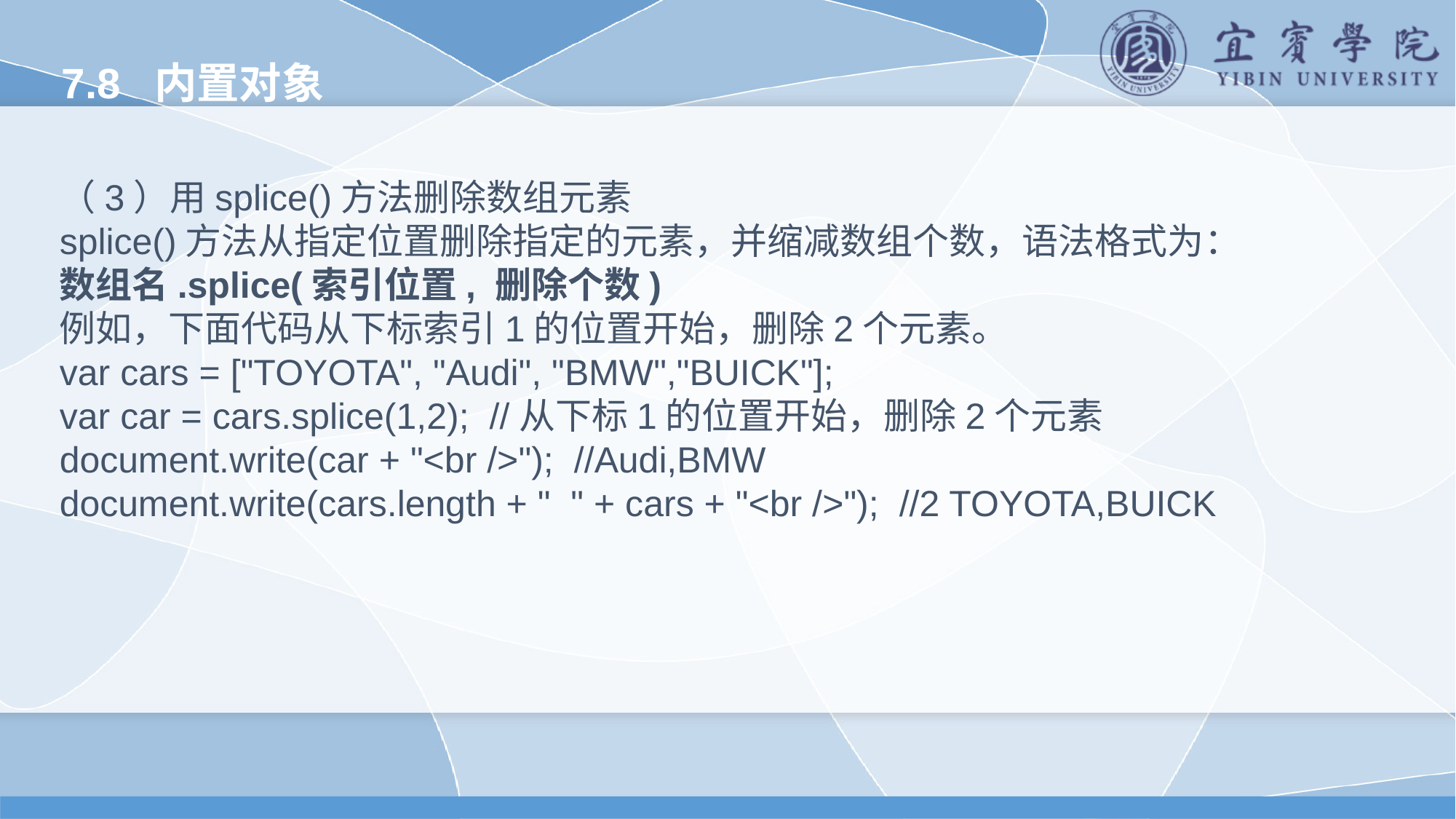

7.8  内置对象
（3）用splice()方法删除数组元素
splice()方法从指定位置删除指定的元素，并缩减数组个数，语法格式为：
数组名.splice(索引位置, 删除个数)
例如，下面代码从下标索引1的位置开始，删除2个元素。
var cars = ["TOYOTA", "Audi", "BMW","BUICK"];
var car = cars.splice(1,2);  //从下标1的位置开始，删除2个元素
document.write(car + "<br />");  //Audi,BMW
document.write(cars.length + "  " + cars + "<br />");  //2 TOYOTA,BUICK